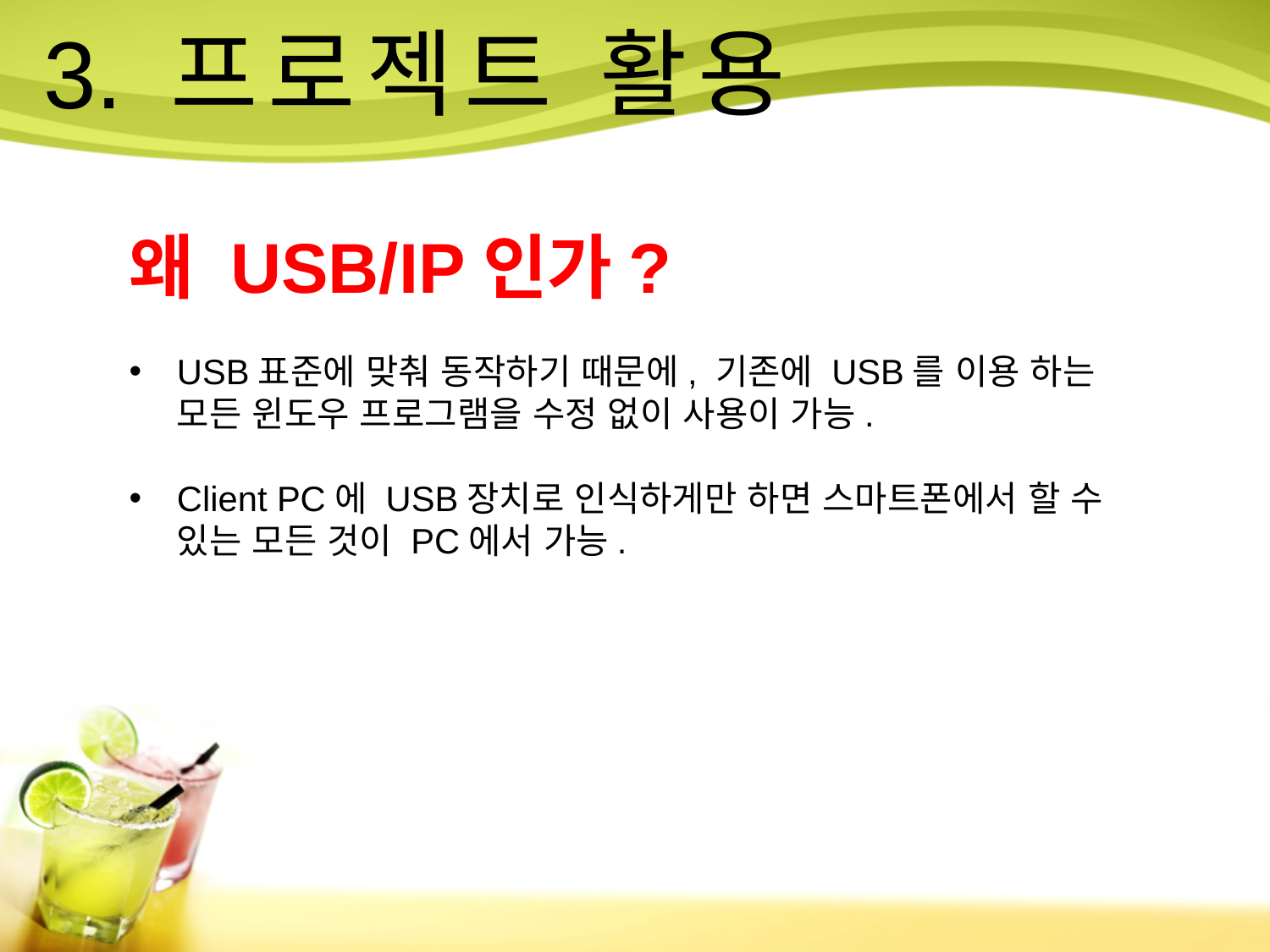

# 프로젝트 활용
왜 USB/IP인가?

USB표준에 맞춰 동작하기 때문에, 기존에 USB를 이용 하는 모든 윈도우 프로그램을 수정 없이 사용이 가능.

Client PC에 USB장치로 인식하게만 하면 스마트폰에서 할 수 있는 모든 것이 PC에서 가능.